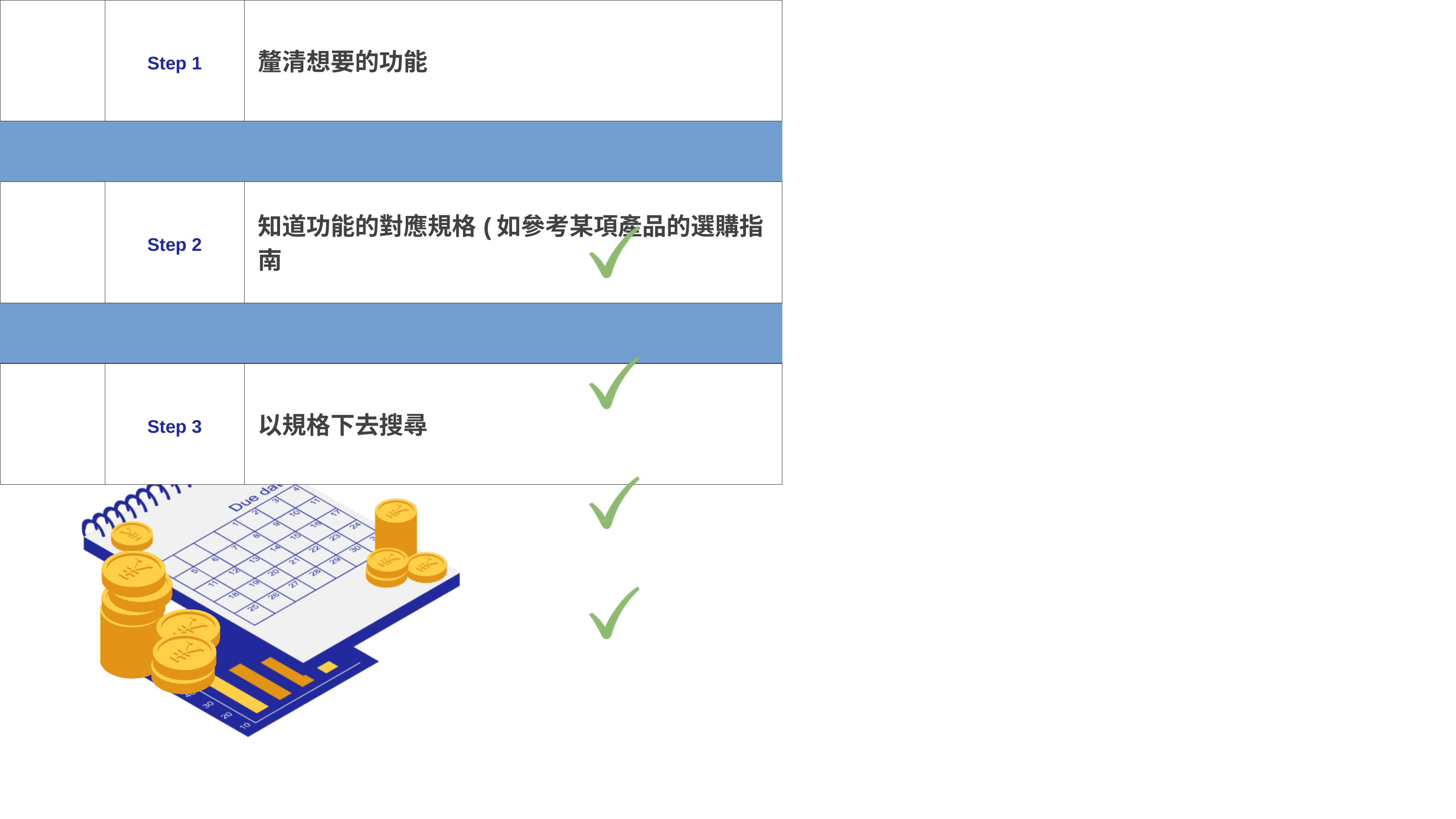

|  | Step 1 | 釐清想要的功能 |
| --- | --- | --- |
|  | Step 1 | 釐清想要的功能 |
|  | Step 2 | 知道功能的對應規格(如參考某項產品的選購指南 |
|  | Step 2 | 知道功能的對應規格(如參考某項產品的選購指南 |
|  | Step 3 | 以規格下去搜尋 |
|  | Step 3 | 以規格下去搜尋 |
|  | Step 4 | 篩選出自己能接受的產品 |
|  | Step 4 | 篩選出自己能接受的產品 |
一般找產品的順序